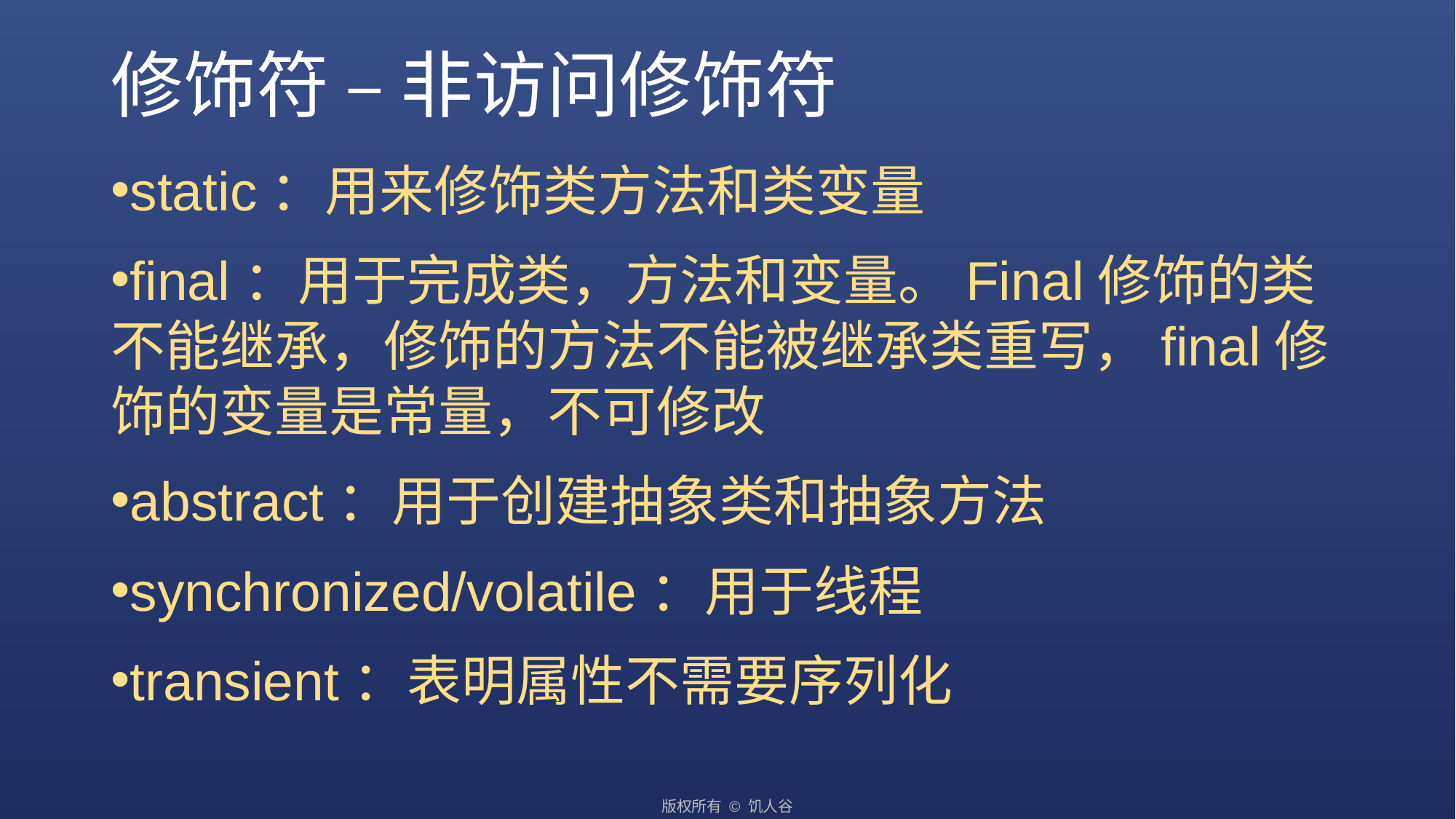

# 修饰符 – 非访问修饰符
static：用来修饰类方法和类变量
final：用于完成类，方法和变量。Final修饰的类不能继承，修饰的方法不能被继承类重写，final修饰的变量是常量，不可修改
abstract：用于创建抽象类和抽象方法
synchronized/volatile：用于线程
transient：表明属性不需要序列化